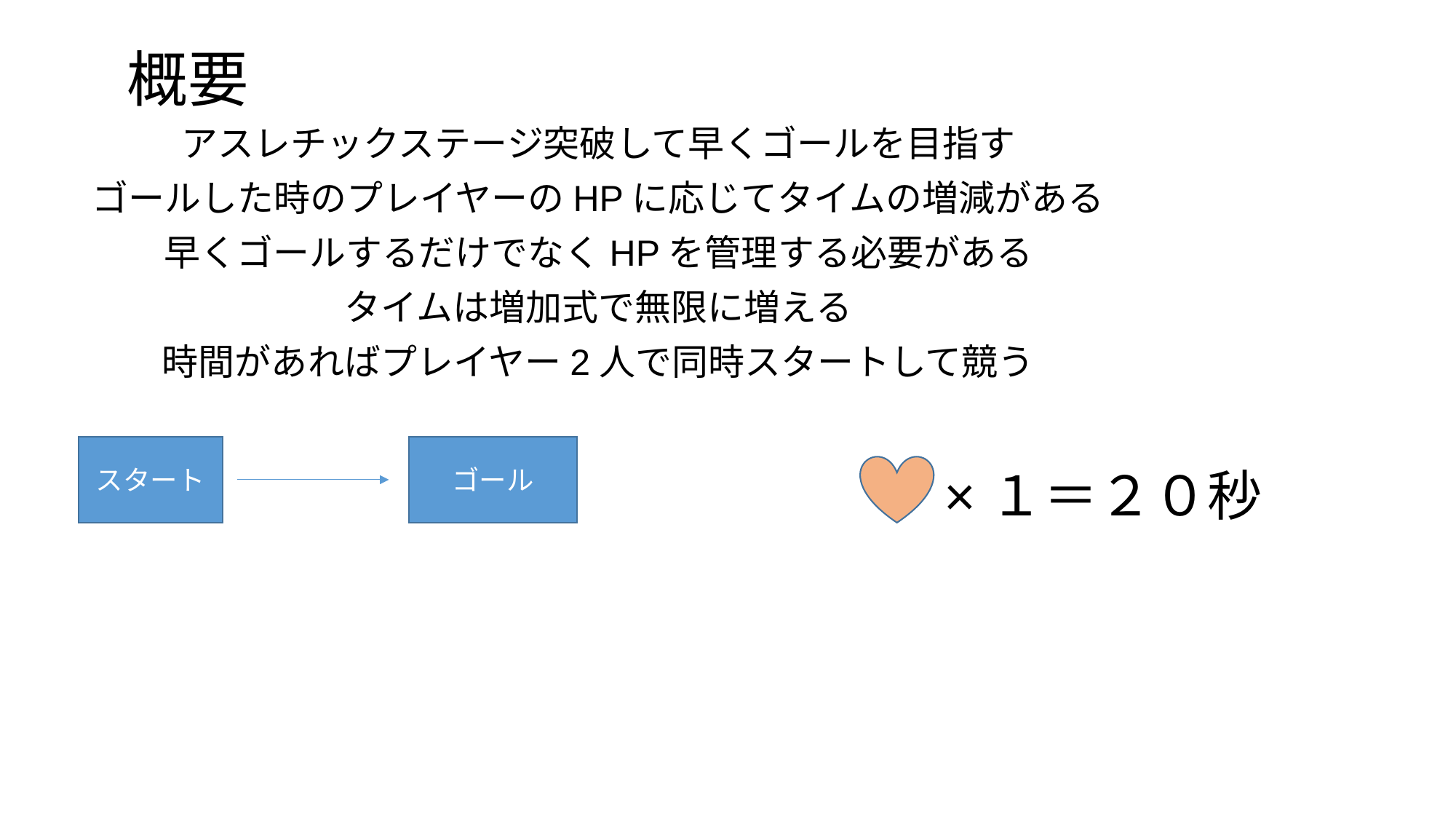

# 概要
アスレチックステージ突破して早くゴールを目指す
ゴールした時のプレイヤーのHPに応じてタイムの増減がある
早くゴールするだけでなくHPを管理する必要がある
タイムは増加式で無限に増える
時間があればプレイヤー2人で同時スタートして競う
スタート
ゴール

×１＝２０秒